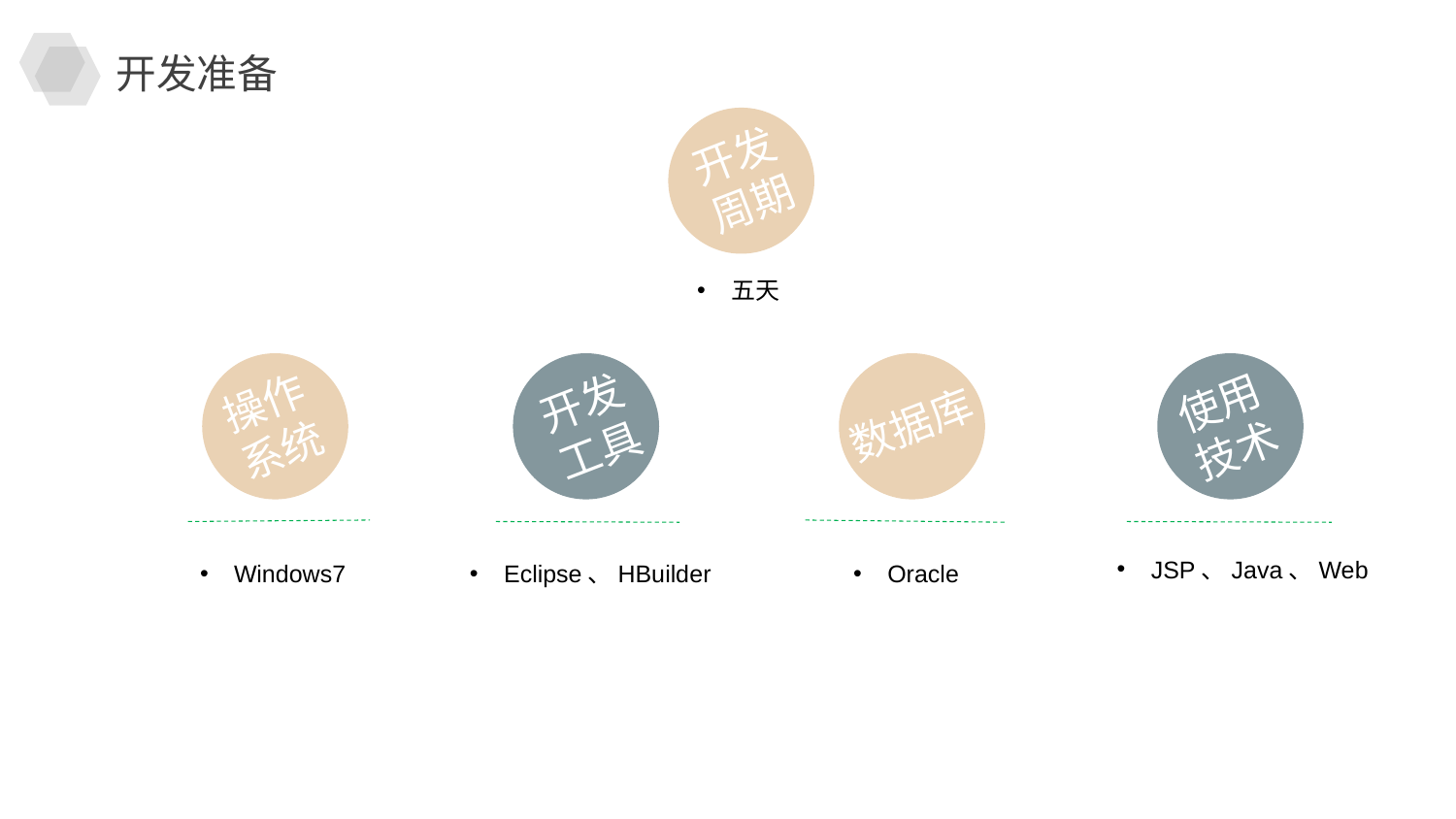

开发准备

开发周期
五天

操作系统
使用技术
开发工具
数据库
JSP、Java、Web
Oracle
Eclipse、HBuilder
Windows7